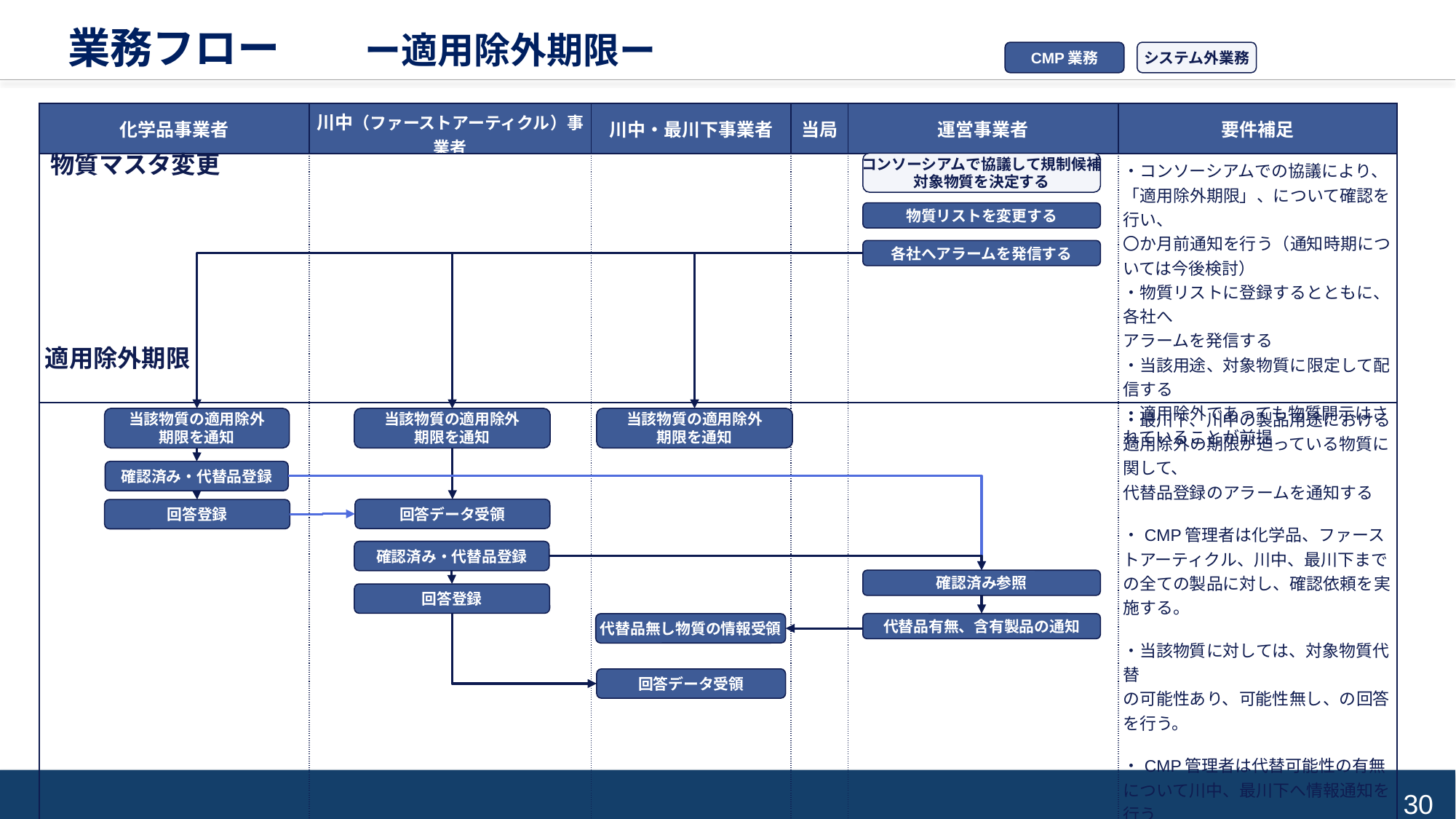

業務フロー　　ー適用除外期限ー
CMP業務
システム外業務
| 化学品事業者 | 川中（ファーストアーティクル）事業者 | 川中・最川下事業者 | 当局 | 運営事業者 | 要件補足 |
| --- | --- | --- | --- | --- | --- |
|  |  |  |  |  | ・コンソーシアムでの協議により、 「適用除外期限」、について確認を行い、 〇か月前通知を行う（通知時期については今後検討） ・物質リストに登録するとともに、各社へ アラームを発信する ・当該用途、対象物質に限定して配信する ・適用除外であっても物質開示はされていることが前提 |
|  |  |  |  |  | ・最川下、川中の製品用途における適用除外の期限が迫っている物質に関して、 代替品登録のアラームを通知する ・CMP管理者は化学品、ファーストアーティクル、川中、最川下までの全ての製品に対し、確認依頼を実施する。 ・当該物質に対しては、対象物質代替 の可能性あり、可能性無し、の回答を行う。 ・CMP管理者は代替可能性の有無について川中、最川下へ情報通知を行う ・代替可能であれば、対象物質を変更するよう回答データの修正を行う。 |
物質マスタ変更
コンソーシアムで協議して規制候補
対象物質を決定する
物質リストを変更する
各社へアラームを発信する
適用除外期限
当該物質の適用除外
期限を通知
当該物質の適用除外
期限を通知
当該物質の適用除外
期限を通知
確認済み・代替品登録
回答データ受領
回答登録
確認済み・代替品登録
確認済み参照
回答登録
代替品有無、含有製品の通知
代替品無し物質の情報受領
回答データ受領